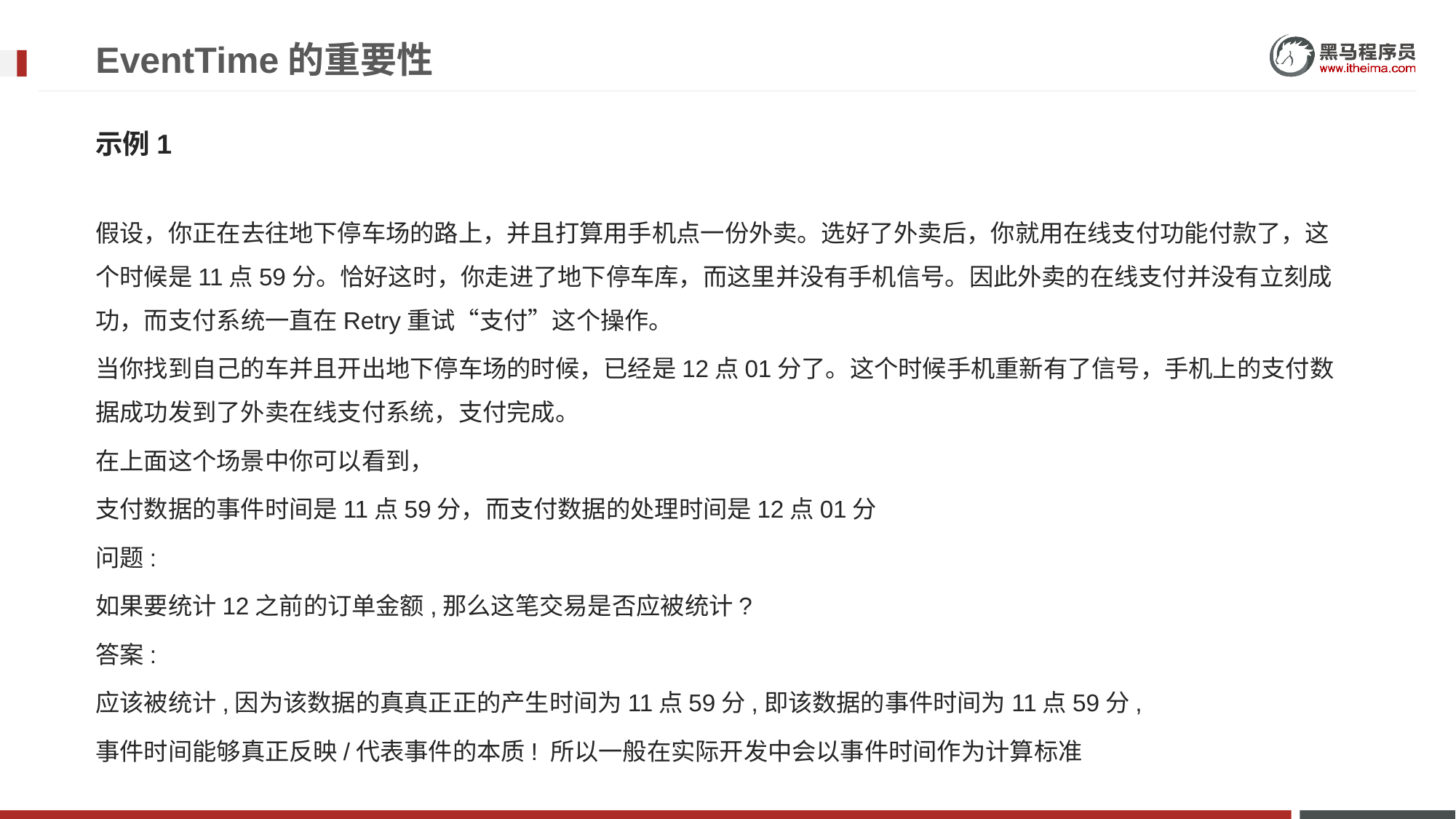

# EventTime的重要性
示例1
假设，你正在去往地下停车场的路上，并且打算用手机点一份外卖。选好了外卖后，你就用在线支付功能付款了，这个时候是11点59分。恰好这时，你走进了地下停车库，而这里并没有手机信号。因此外卖的在线支付并没有立刻成功，而支付系统一直在Retry重试“支付”这个操作。
当你找到自己的车并且开出地下停车场的时候，已经是12点01分了。这个时候手机重新有了信号，手机上的支付数据成功发到了外卖在线支付系统，支付完成。
在上面这个场景中你可以看到，
支付数据的事件时间是11点59分，而支付数据的处理时间是12点01分
问题:
如果要统计12之前的订单金额,那么这笔交易是否应被统计?
答案:
应该被统计,因为该数据的真真正正的产生时间为11点59分,即该数据的事件时间为11点59分,
事件时间能够真正反映/代表事件的本质! 所以一般在实际开发中会以事件时间作为计算标准